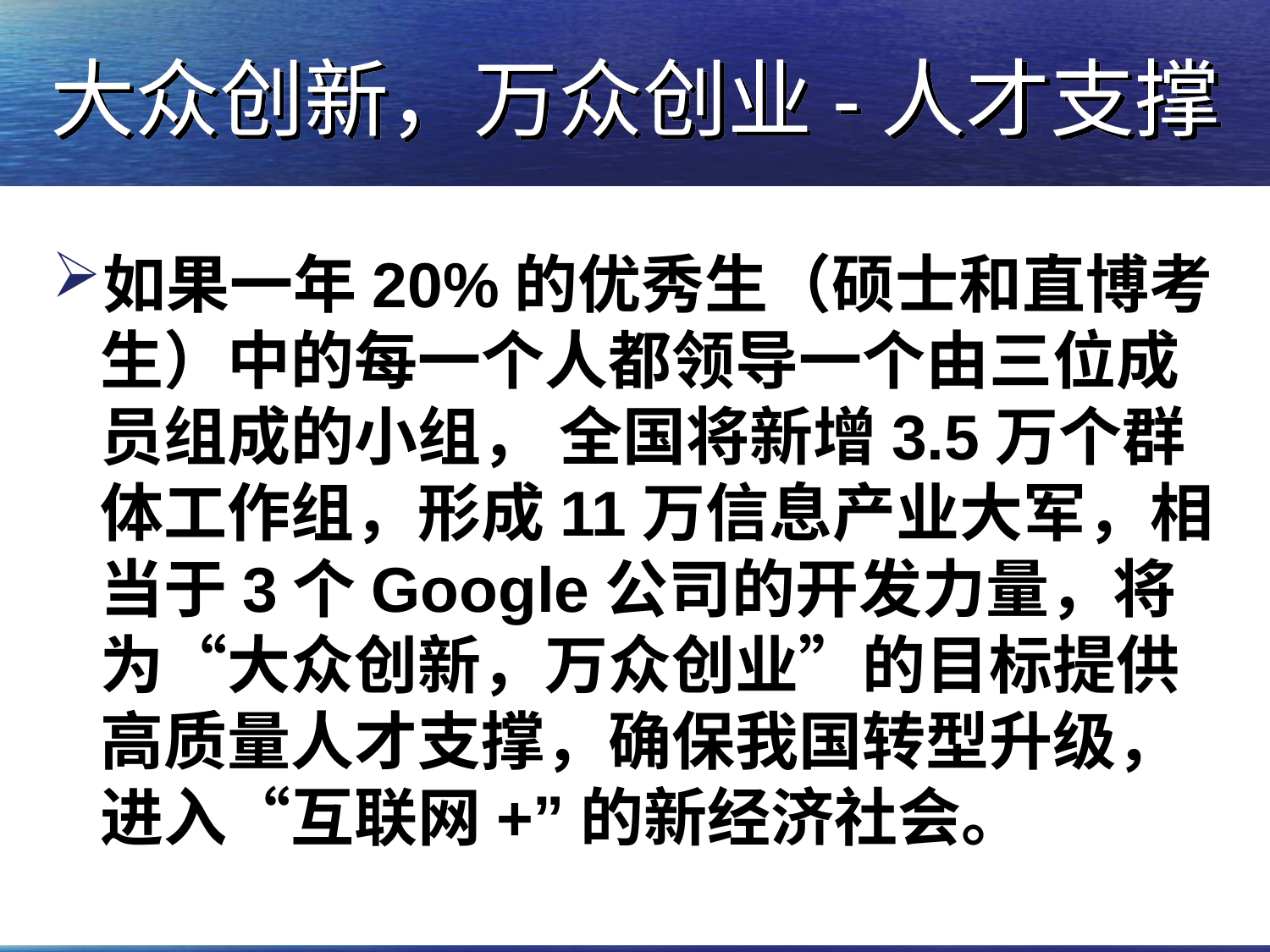

# 大众创新，万众创业-人才支撑

如果一年20%的优秀生（硕士和直博考生）中的每一个人都领导一个由三位成员组成的小组， 全国将新增3.5万个群体工作组，形成11万信息产业大军，相当于3个Google公司的开发力量，将为“大众创新，万众创业”的目标提供高质量人才支撑，确保我国转型升级，进入“互联网+”的新经济社会。